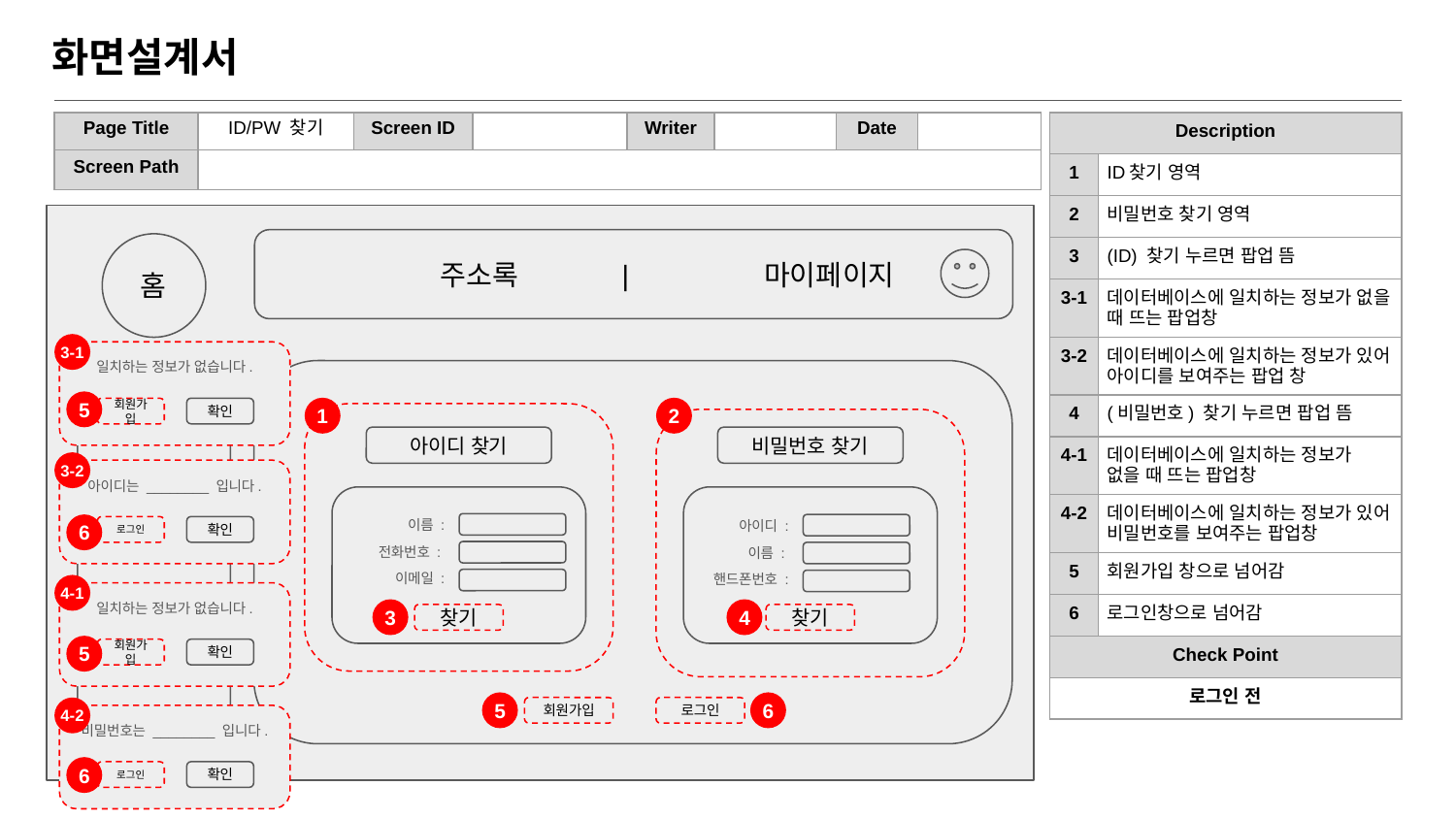

# 화면설계서

| Page Title | ID/PW 찾기 | Screen ID |  | Writer |  | Date |  |
| --- | --- | --- | --- | --- | --- | --- | --- |
| Screen Path |  |  |  |  |  |  |  |
| Description |  |
| --- | --- |
| 1 | ID찾기 영역 |
| 2 | 비밀번호 찾기 영역 |
| 3 | (ID) 찾기 누르면 팝업 뜸 |
| 3-1 | 데이터베이스에 일치하는 정보가 없을 때 뜨는 팝업창 |
| 3-2 | 데이터베이스에 일치하는 정보가 있어 아이디를 보여주는 팝업 창 |
| 4 | (비밀번호) 찾기 누르면 팝업 뜸 |
| 4-1 | 데이터베이스에 일치하는 정보가 없을 때 뜨는 팝업창 |
| 4-2 | 데이터베이스에 일치하는 정보가 있어 비밀번호를 보여주는 팝업창 |
| 5 | 회원가입 창으로 넘어감 |
| 6 | 로그인창으로 넘어감 |
| Check Point |  |
| 로그인 전 |  |

                    주소록            |                마이페이지
홈

3-1

일치하는 정보가 없습니다.
회원가입
확인

5
1
2

아이디 찾기
비밀번호 찾기
3-2

아이디는 ________ 입니다.
로그인
확인

이름 :

전화번호 :

이메일 :
아이디 :

이름 :

핸드폰번호 :

6

4-1

일치하는 정보가 없습니다.
회원가입
확인
3
4
찾기
찾기
5
5
6
회원가입
로그인
4-2

비밀번호는 ________ 입니다.
로그인
확인
6